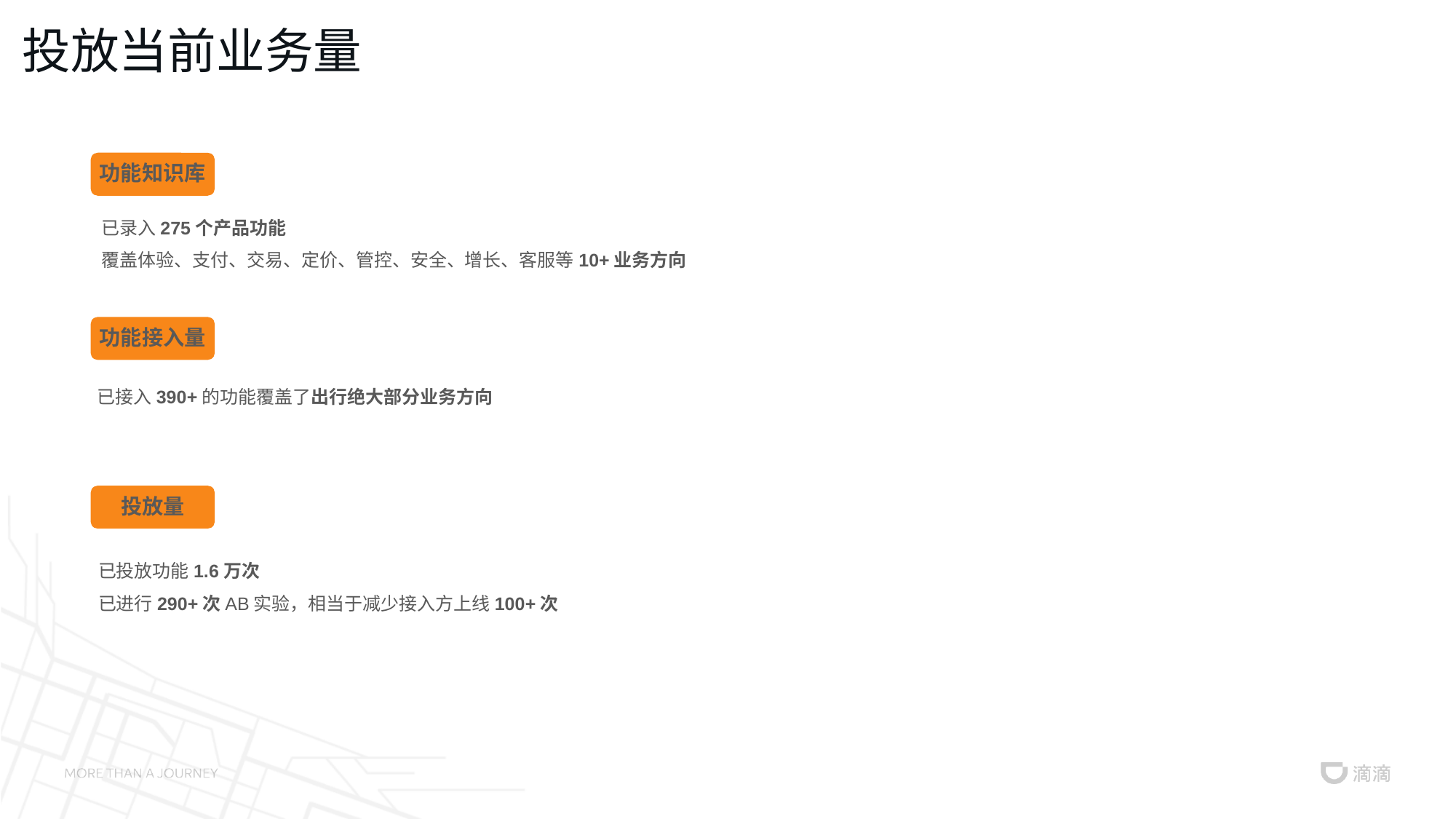

投放当前业务量
功能知识库
已录入275个产品功能
覆盖体验、支付、交易、定价、管控、安全、增长、客服等10+业务方向
功能接入量
已接入390+的功能覆盖了出行绝大部分业务方向
投放量
已投放功能1.6万次
已进行290+次AB实验，相当于减少接入方上线100+次